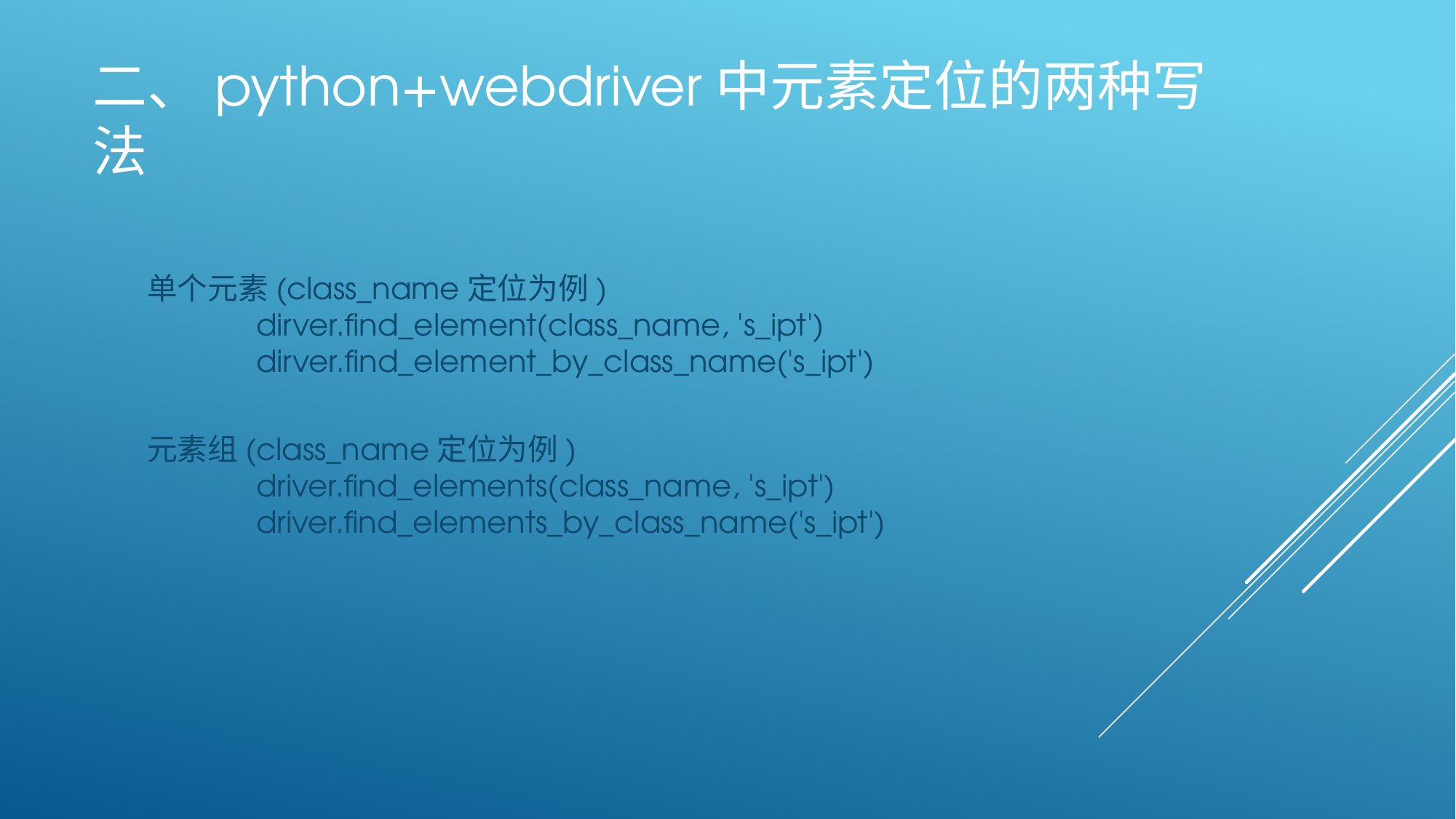

# 二、python+webdriver中元素定位的两种写法
单个元素(class_name定位为例)
	dirver.find_element(class_name, 's_ipt')
	dirver.find_element_by_class_name('s_ipt')
元素组(class_name定位为例)
	driver.find_elements(class_name, 's_ipt')
	driver.find_elements_by_class_name('s_ipt')